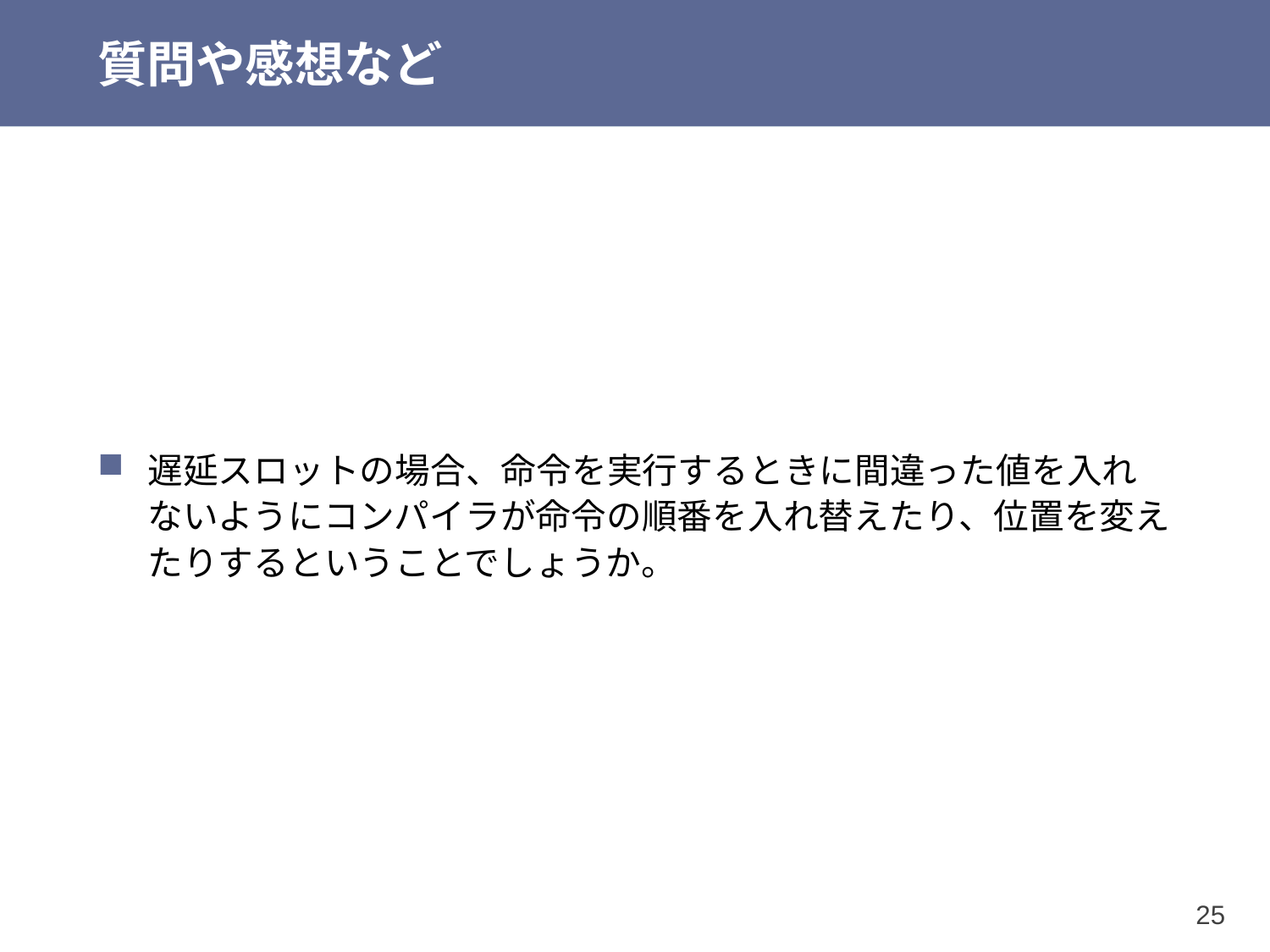

# 質問や感想など
遅延スロットの場合、命令を実行するときに間違った値を入れないようにコンパイラが命令の順番を入れ替えたり、位置を変えたりするということでしょうか。